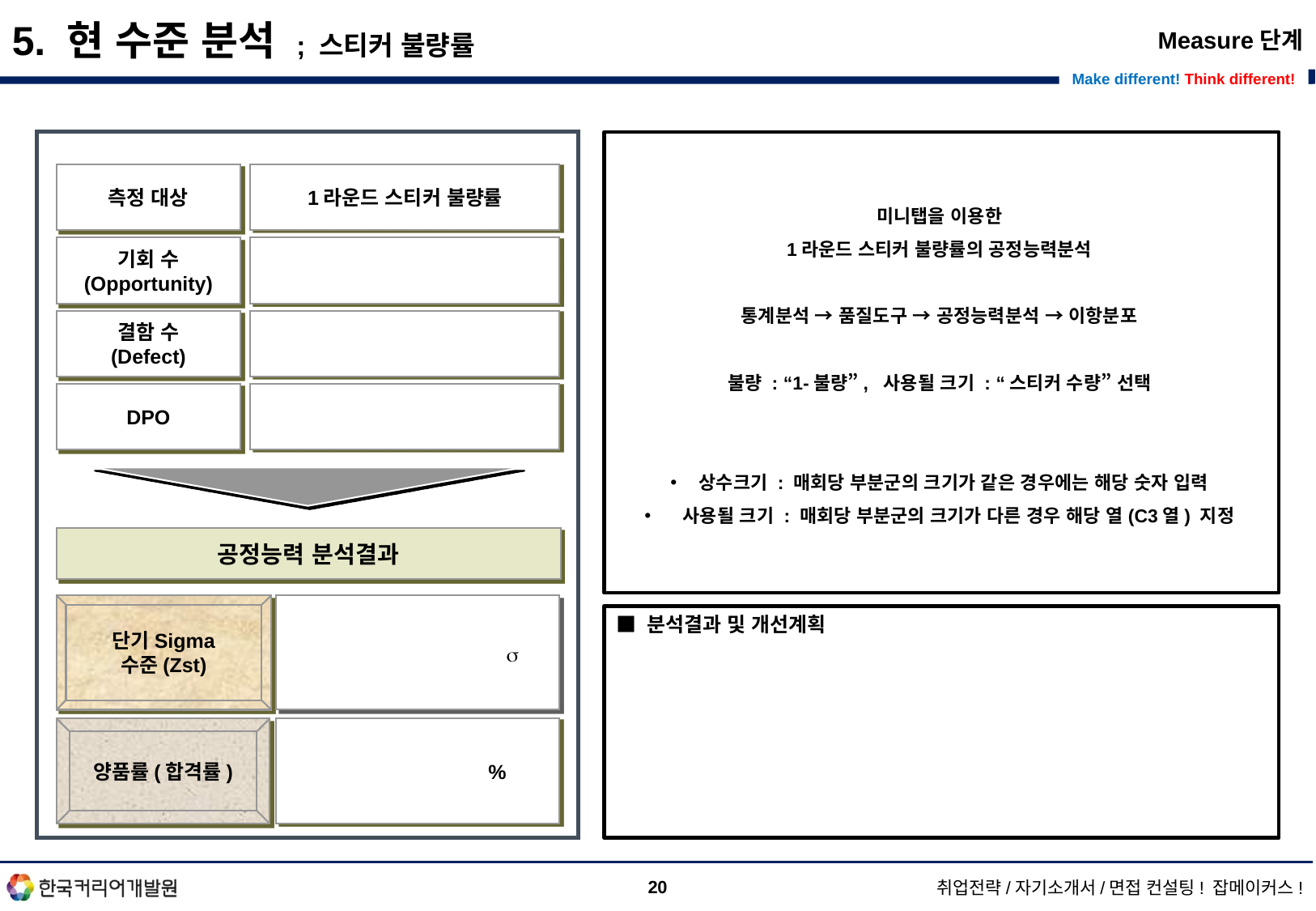

5. 현 수준 분석 ; 스티커 불량률
Measure단계

측정 대상
1라운드 스티커 불량률
기회 수
(Opportunity)

결함 수
(Defect)

DPO

공정능력 분석결과
단기Sigma
수준(Zst)
               σ
양품률(합격률)
                            %

미니탭을 이용한
1라운드 스티커 불량률의 공정능력분석

통계분석 → 품질도구 → 공정능력분석 → 이항분포

불량 : “1-불량”,  사용될 크기 : “스티커 수량” 선택

상수크기 : 매회당 부분군의 크기가 같은 경우에는 해당 숫자 입력
 사용될 크기 : 매회당 부분군의 크기가 다른 경우 해당 열(C3열) 지정
■ 분석결과 및 개선계획